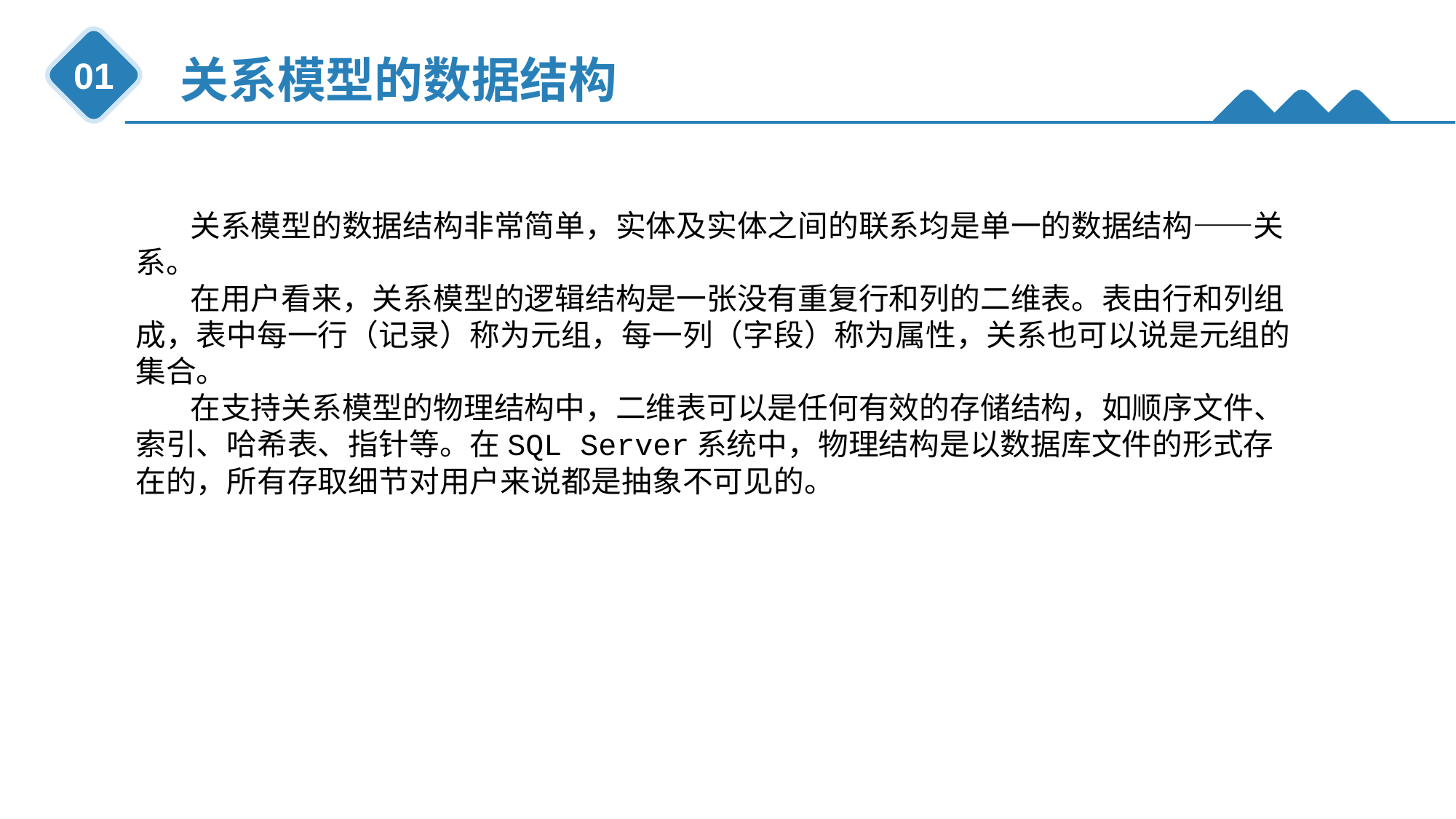

关系模型的数据结构
01

关系模型的数据结构非常简单，实体及实体之间的联系均是单一的数据结构——关系。
在用户看来，关系模型的逻辑结构是一张没有重复行和列的二维表。表由行和列组成，表中每一行（记录）称为元组，每一列（字段）称为属性，关系也可以说是元组的集合。
在支持关系模型的物理结构中，二维表可以是任何有效的存储结构，如顺序文件、索引、哈希表、指针等。在SQL Server系统中，物理结构是以数据库文件的形式存在的，所有存取细节对用户来说都是抽象不可见的。